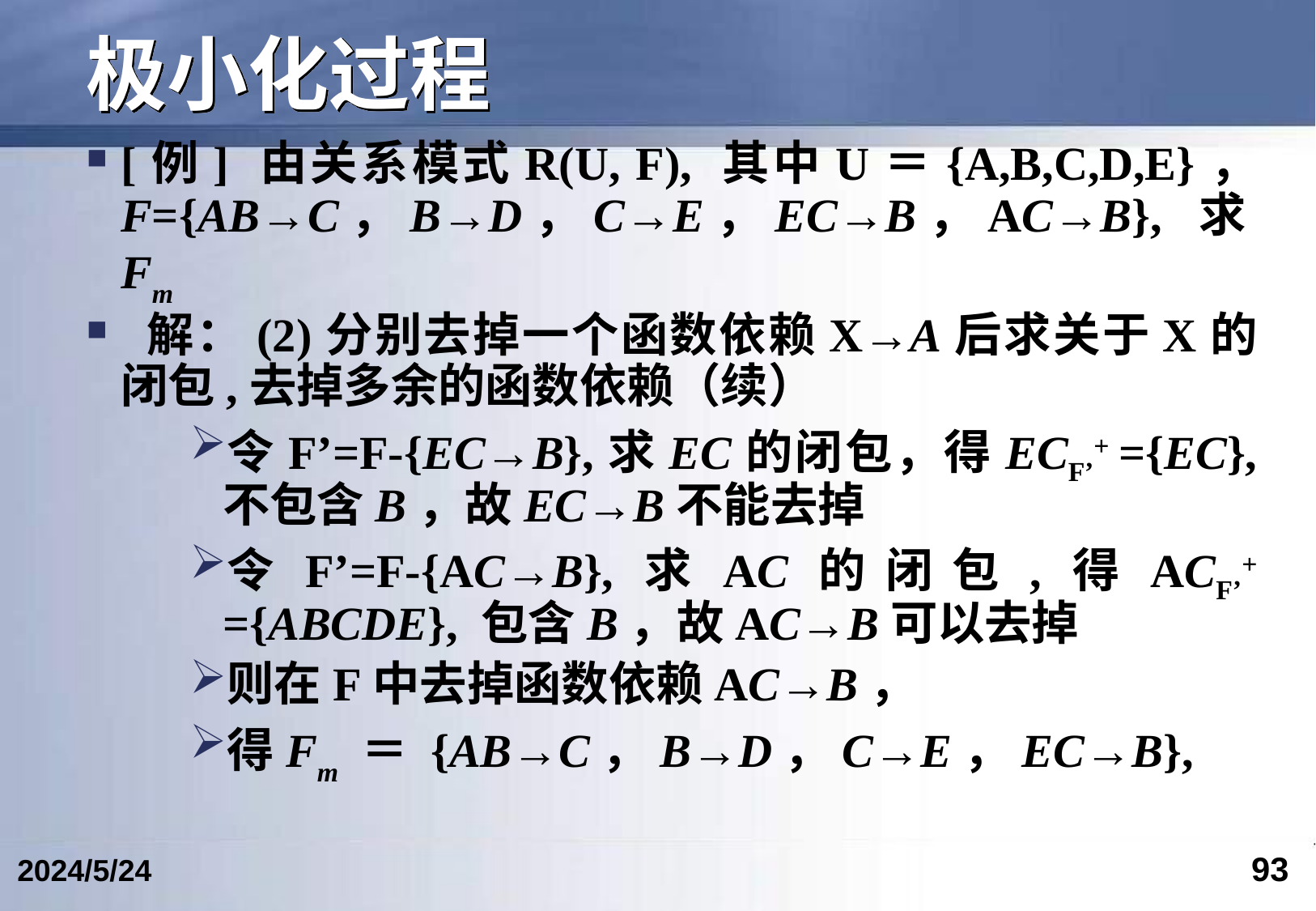

# 极小化过程
[例] 由关系模式R(U, F), 其中U＝{A,B,C,D,E}， F={AB→C，B→D，C→E，EC→B，AC→B},  求Fm
 解：(2)分别去掉一个函数依赖X→A后求关于X的闭包,去掉多余的函数依赖（续）
令F’=F-{EC→B},求EC的闭包，得ECF’+ ={EC}, 不包含B，故EC→B不能去掉
令F’=F-{AC→B},求AC的闭包,得ACF’+ ={ABCDE}, 包含B，故AC→B可以去掉
则在F中去掉函数依赖AC→B，
得Fm ＝ {AB→C，B→D，C→E，EC→B},
93
2024/5/24